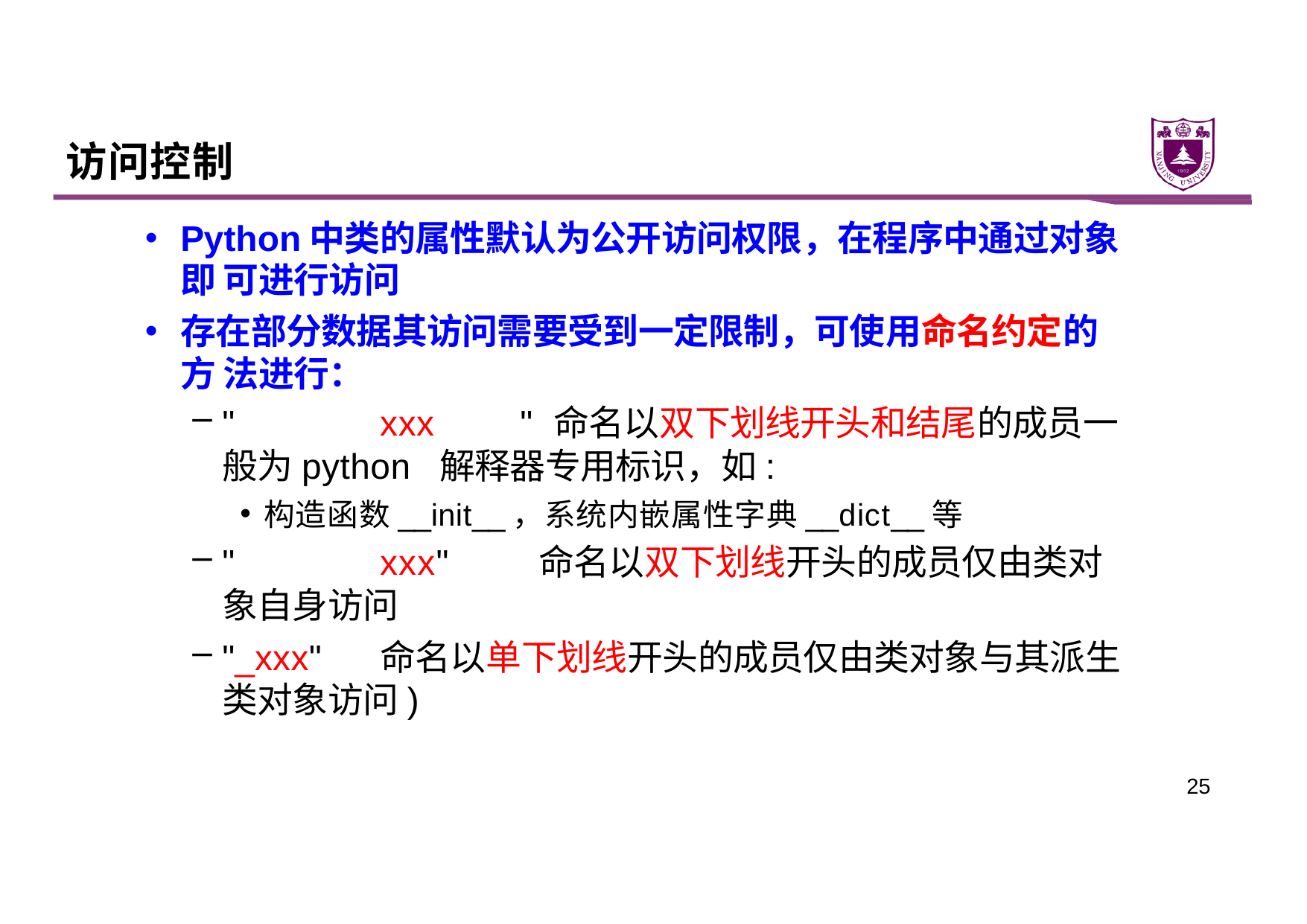

访问控制

Python中类的属性默认为公开访问权限，在程序中通过对象即 可进行访问
存在部分数据其访问需要受到一定限制，可使用命名约定的方 法进行：
"	xxx	" 命名以双下划线开头和结尾的成员一般为python  解释器专用标识，如:
构造函数__init__，系统内嵌属性字典__dict__等
"	xxx"	命名以双下划线开头的成员仅由类对象自身访问
"_xxx"	命名以单下划线开头的成员仅由类对象与其派生 类对象访问)
25